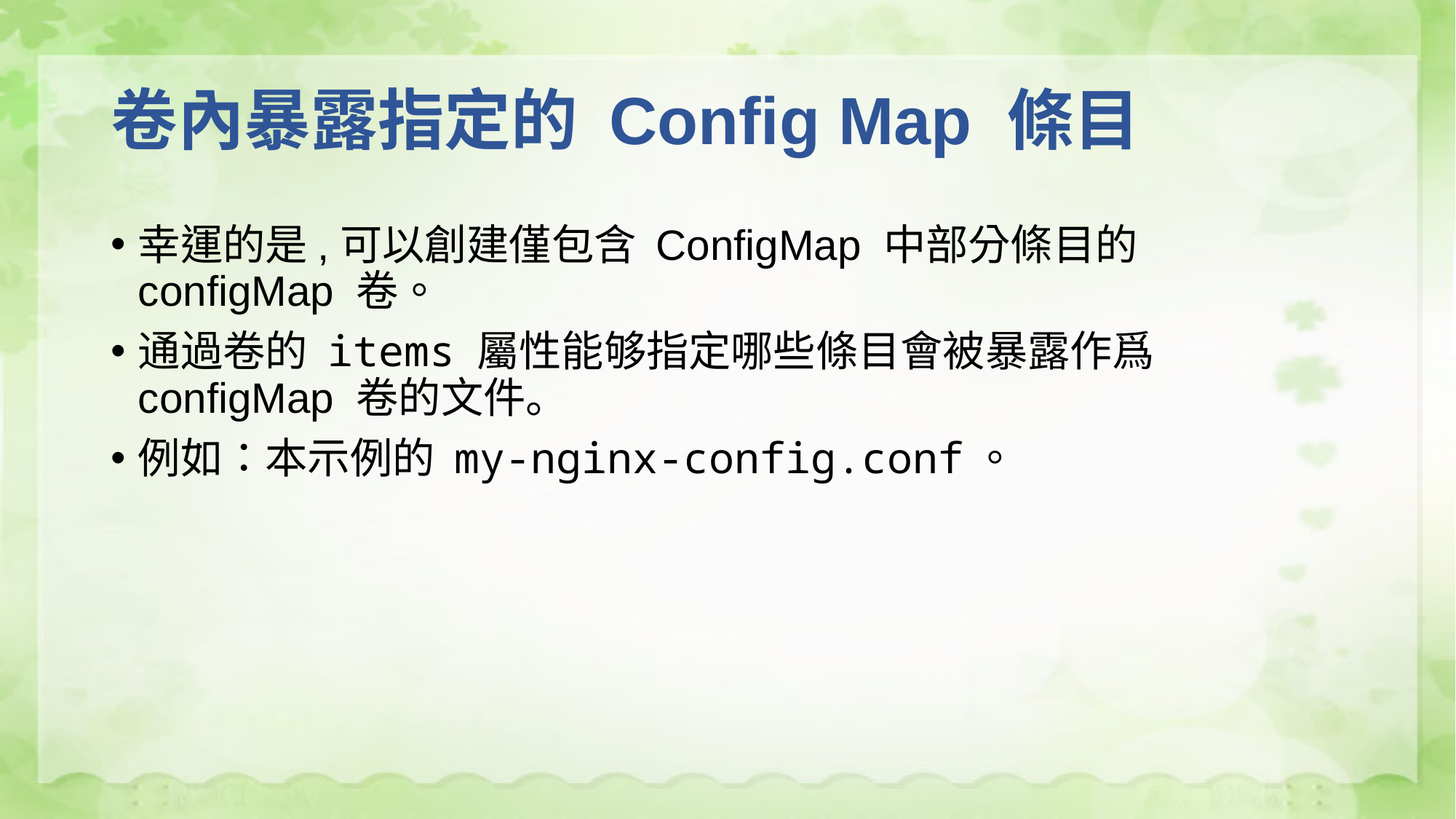

# 卷內暴露指定的 Config Map 條目
幸運的是,可以創建僅包含 ConfigMap 中部分條目的 configMap 卷。
通過卷的 items 屬性能够指定哪些條目會被暴露作爲 configMap 卷的文件。
例如：本示例的 my-nginx-config.conf。